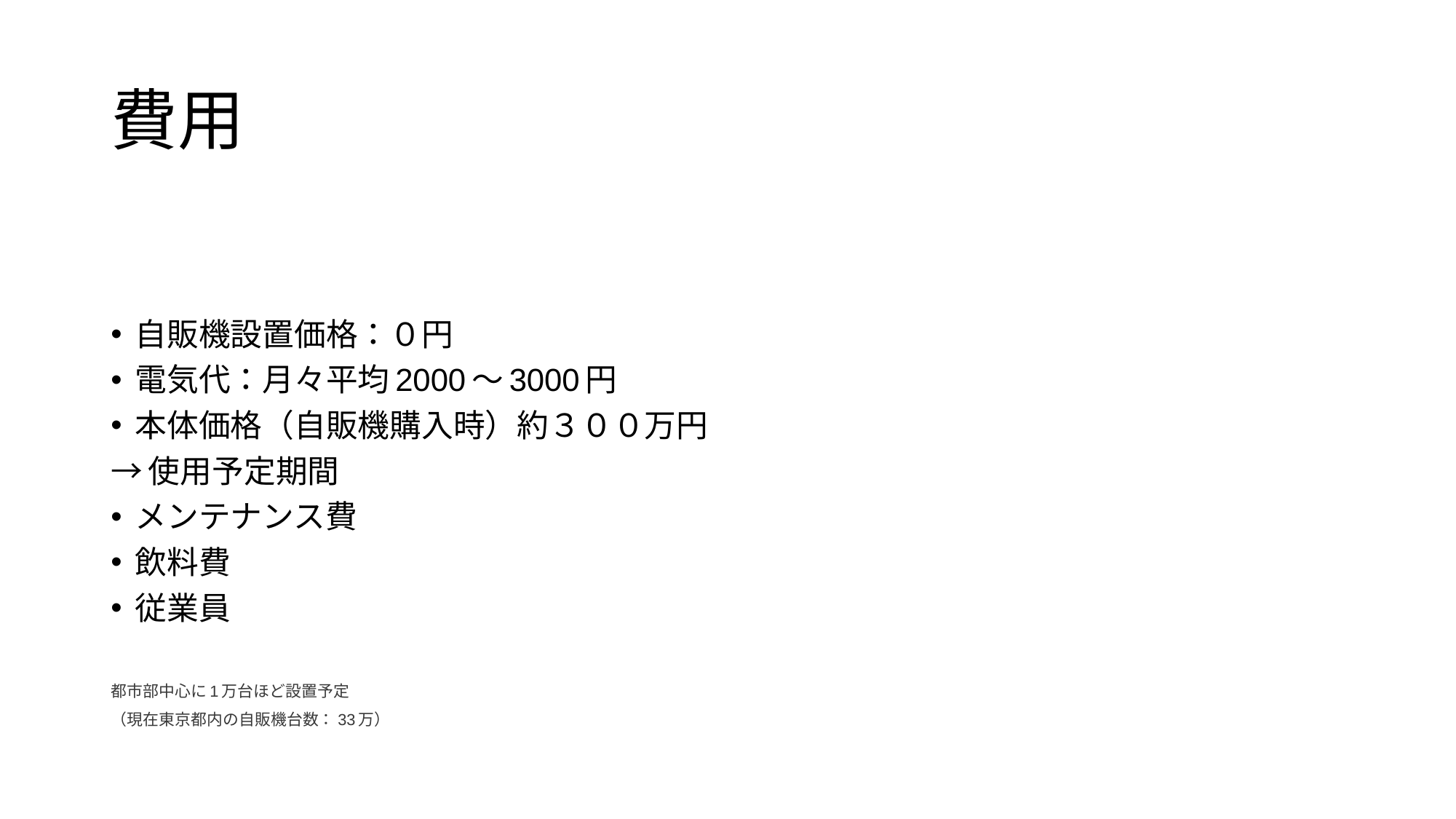

# 費用

自販機設置価格：０円
電気代：月々平均2000～3000円
本体価格（自販機購入時）約３００万円
→使用予定期間
メンテナンス費
飲料費
従業員

都市部中心に1万台ほど設置予定
（現在東京都内の自販機台数：33万）